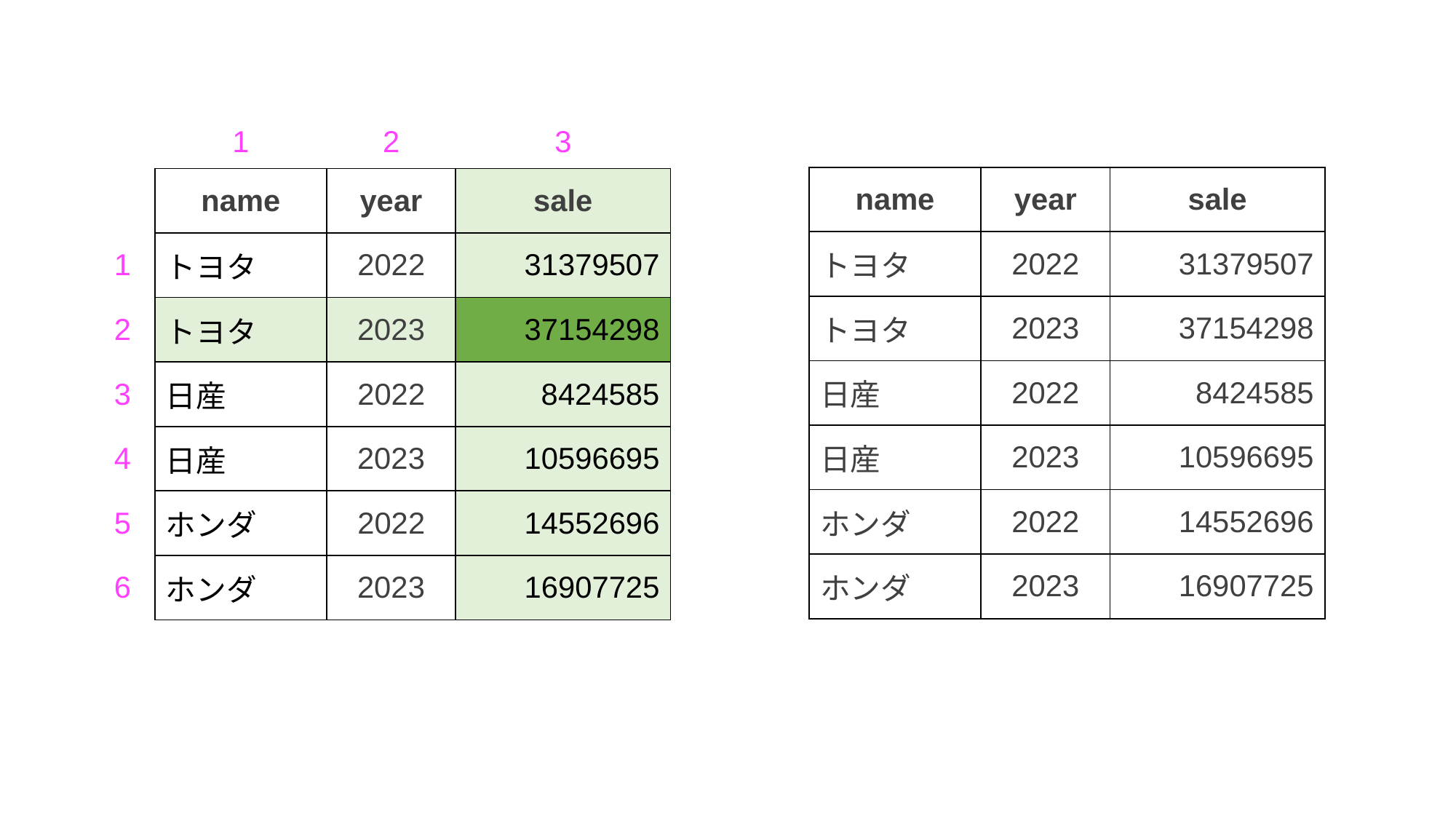

|  | 1 | 2 | 3 |
| --- | --- | --- | --- |
|  | name | year | sale |
| 1 | トヨタ | 2022 | 31379507 |
| 2 | トヨタ | 2023 | 37154298 |
| 3 | 日産 | 2022 | 8424585 |
| 4 | 日産 | 2023 | 10596695 |
| 5 | ホンダ | 2022 | 14552696 |
| 6 | ホンダ | 2023 | 16907725 |
| name | year | sale |
| --- | --- | --- |
| トヨタ | 2022 | 31379507 |
| トヨタ | 2023 | 37154298 |
| 日産 | 2022 | 8424585 |
| 日産 | 2023 | 10596695 |
| ホンダ | 2022 | 14552696 |
| ホンダ | 2023 | 16907725 |